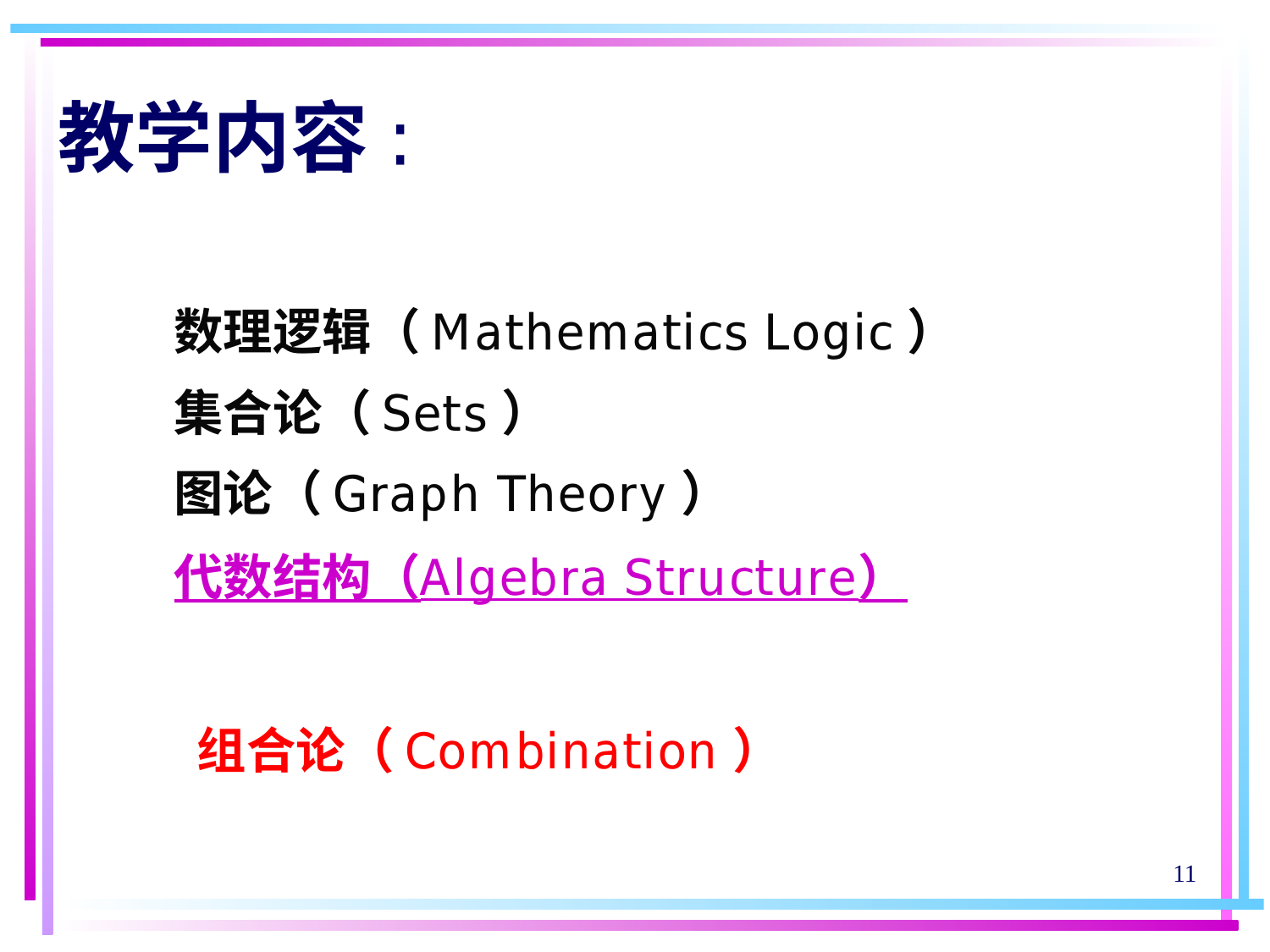

教学内容:

数理逻辑（Mathematics Logic）
集合论（Sets）
图论（Graph Theory）
代数结构（Algebra Structure）

 组合论（Combination）
11